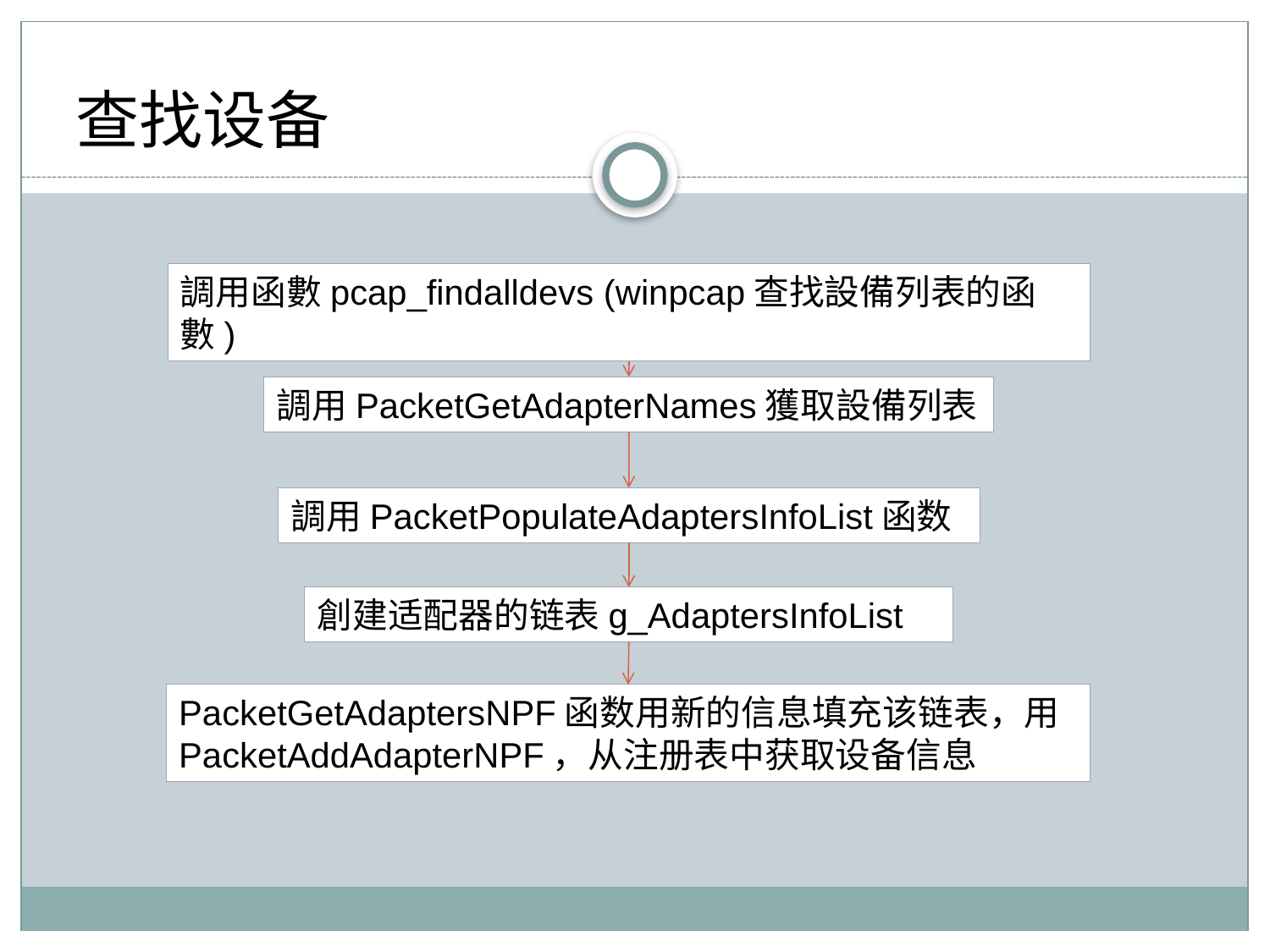

查找设备
調用函數pcap_findalldevs (winpcap查找設備列表的函數)
調用PacketGetAdapterNames獲取設備列表
調用PacketPopulateAdaptersInfoList函数
創建适配器的链表g_AdaptersInfoList
PacketGetAdaptersNPF函数用新的信息填充该链表，用PacketAddAdapterNPF，从注册表中获取设备信息